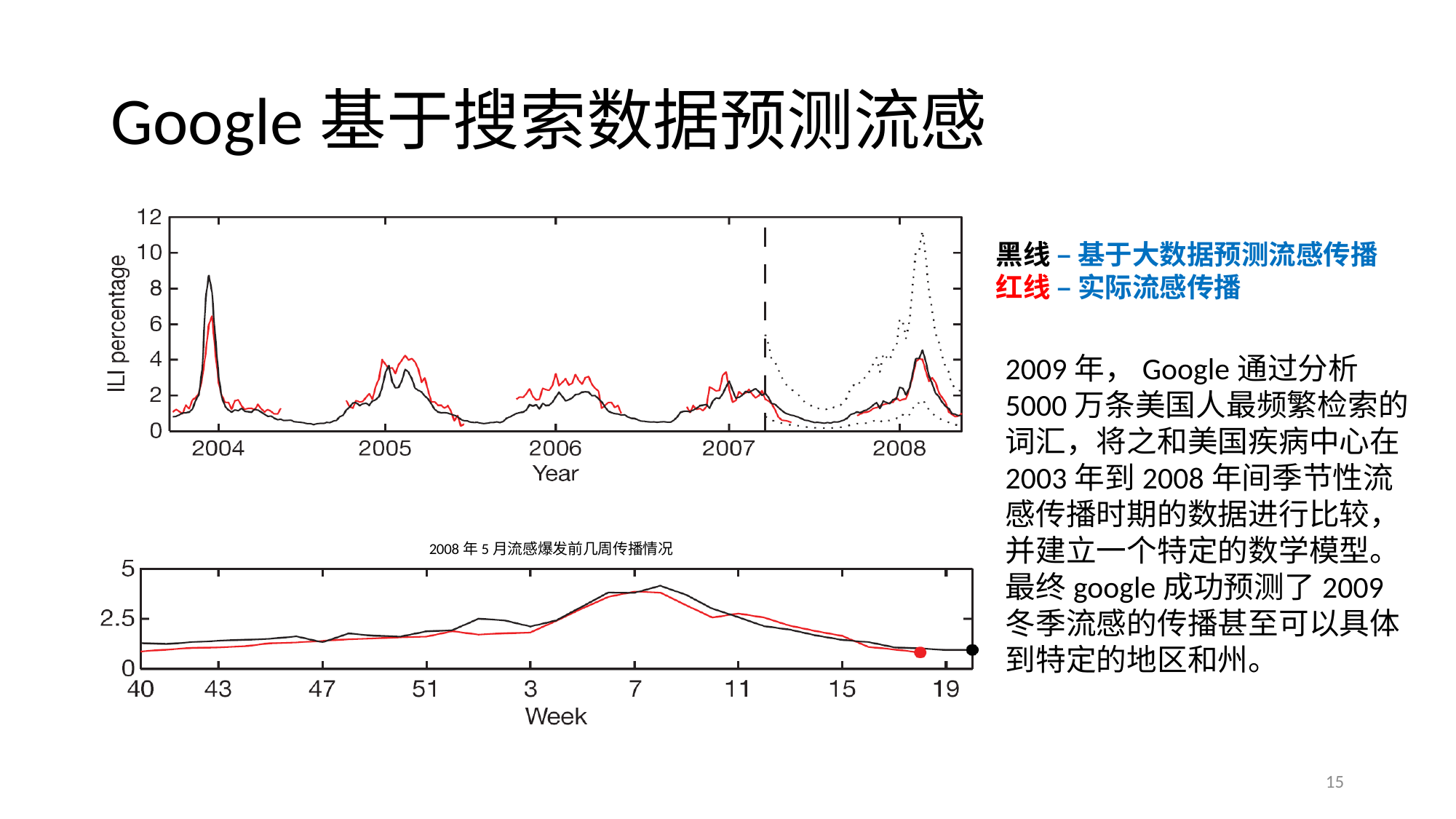

# Google基于搜索数据预测流感

黑线 – 基于大数据预测流感传播
红线 – 实际流感传播
2009年，Google通过分析5000万条美国人最频繁检索的词汇，将之和美国疾病中心在2003年到2008年间季节性流感传播时期的数据进行比较，并建立一个特定的数学模型。最终google成功预测了2009冬季流感的传播甚至可以具体到特定的地区和州。

2008年5月流感爆发前几周传播情况

15